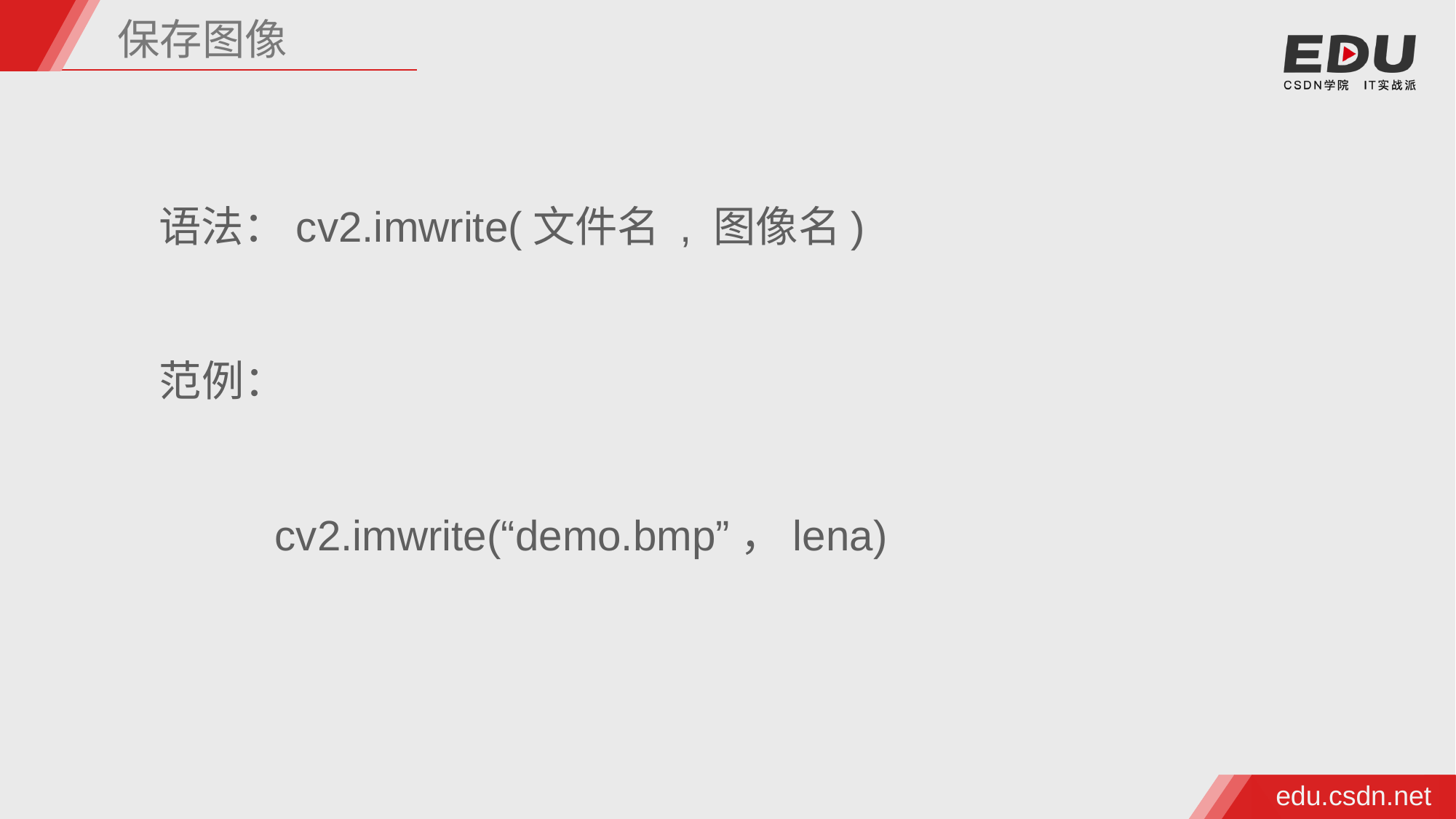

保存图像
语法：cv2.imwrite(文件名 , 图像名)
范例：
cv2.imwrite(“demo.bmp”，lena)
edu.csdn.net